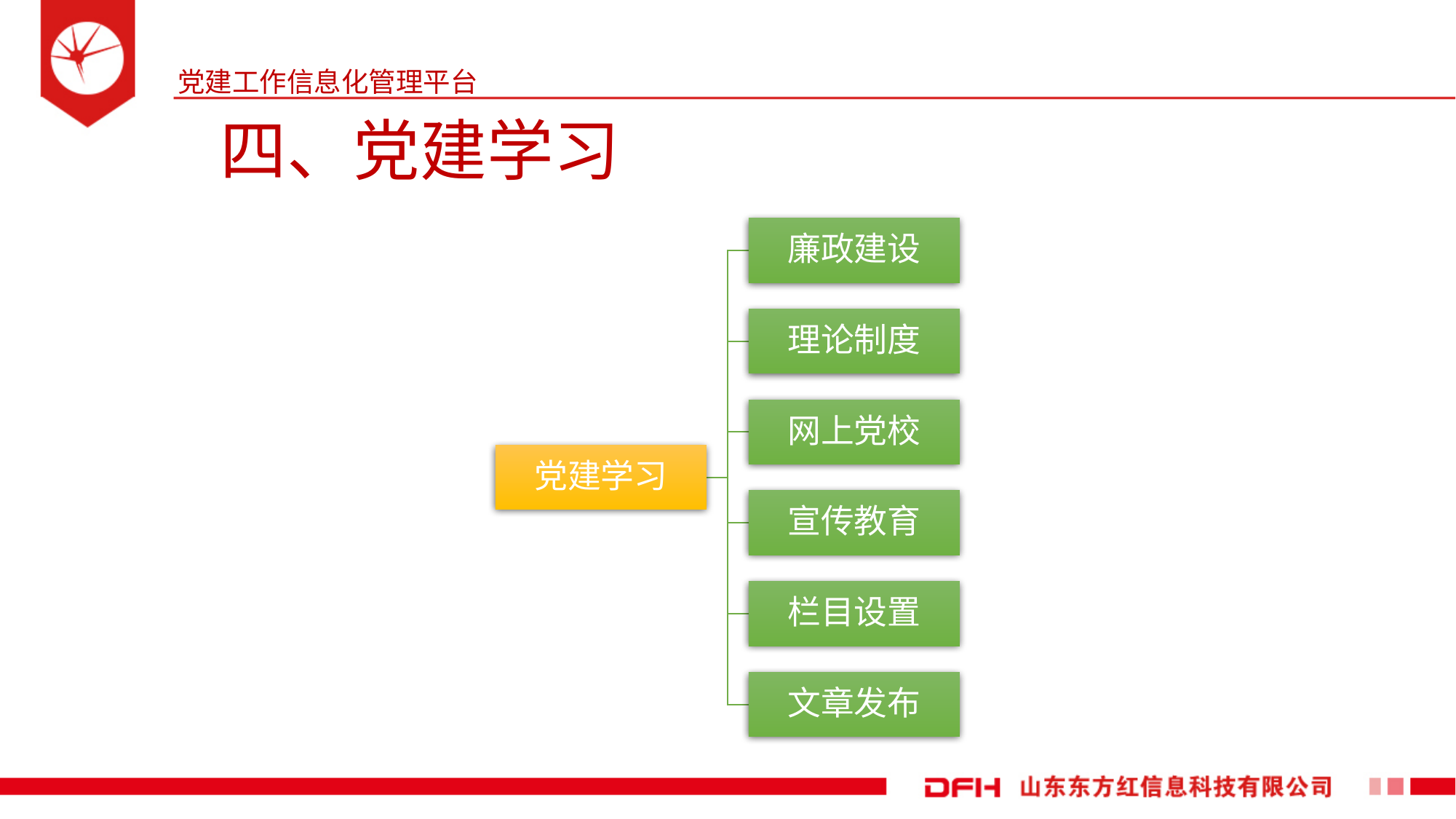

党建工作信息化管理平台
# 四、党建学习
党建学习
廉政建设
理论制度
网上党校
宣传教育
栏目设置
文章发布